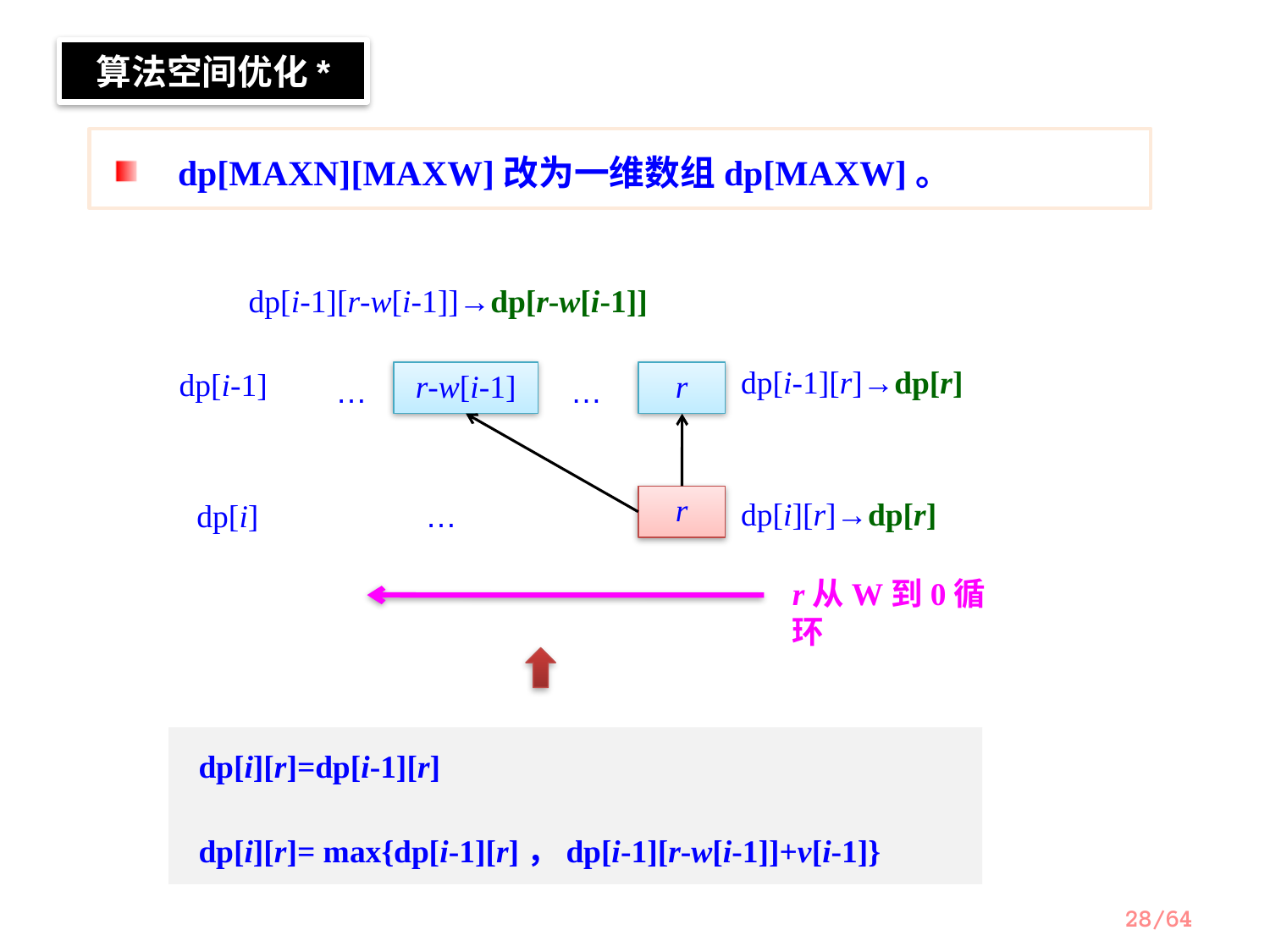

算法空间优化*
dp[MAXN][MAXW]改为一维数组dp[MAXW]。
dp[i-1][r-w[i-1]]→dp[r-w[i-1]]
r-w[i-1]
r
dp[i-1][r]→dp[r]
dp[i-1]
…
…

r
dp[i][r]→dp[r]
…
dp[i]
r从W到0循环

dp[i][r]=dp[i-1][r]
dp[i][r]= max{dp[i-1][r]，dp[i-1][r-w[i-1]]+v[i-1]}
28/64